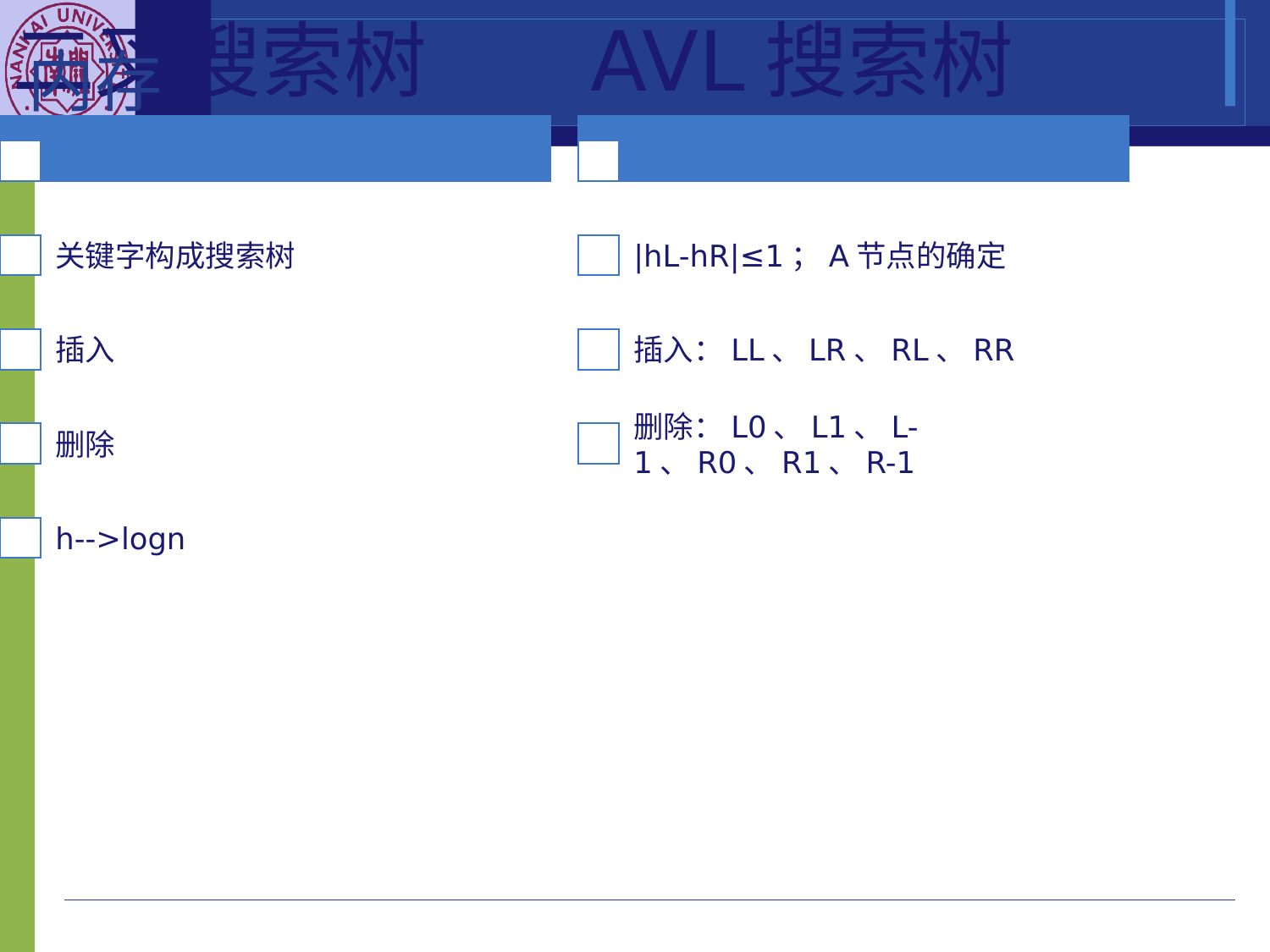

内存
二叉搜索树
关键字构成搜索树
插入
删除
h-->logn
AVL搜索树
|hL-hR|≤1；A节点的确定
插入：LL、LR、RL、RR
删除：L0、L1、L-1、R0、R1、R-1